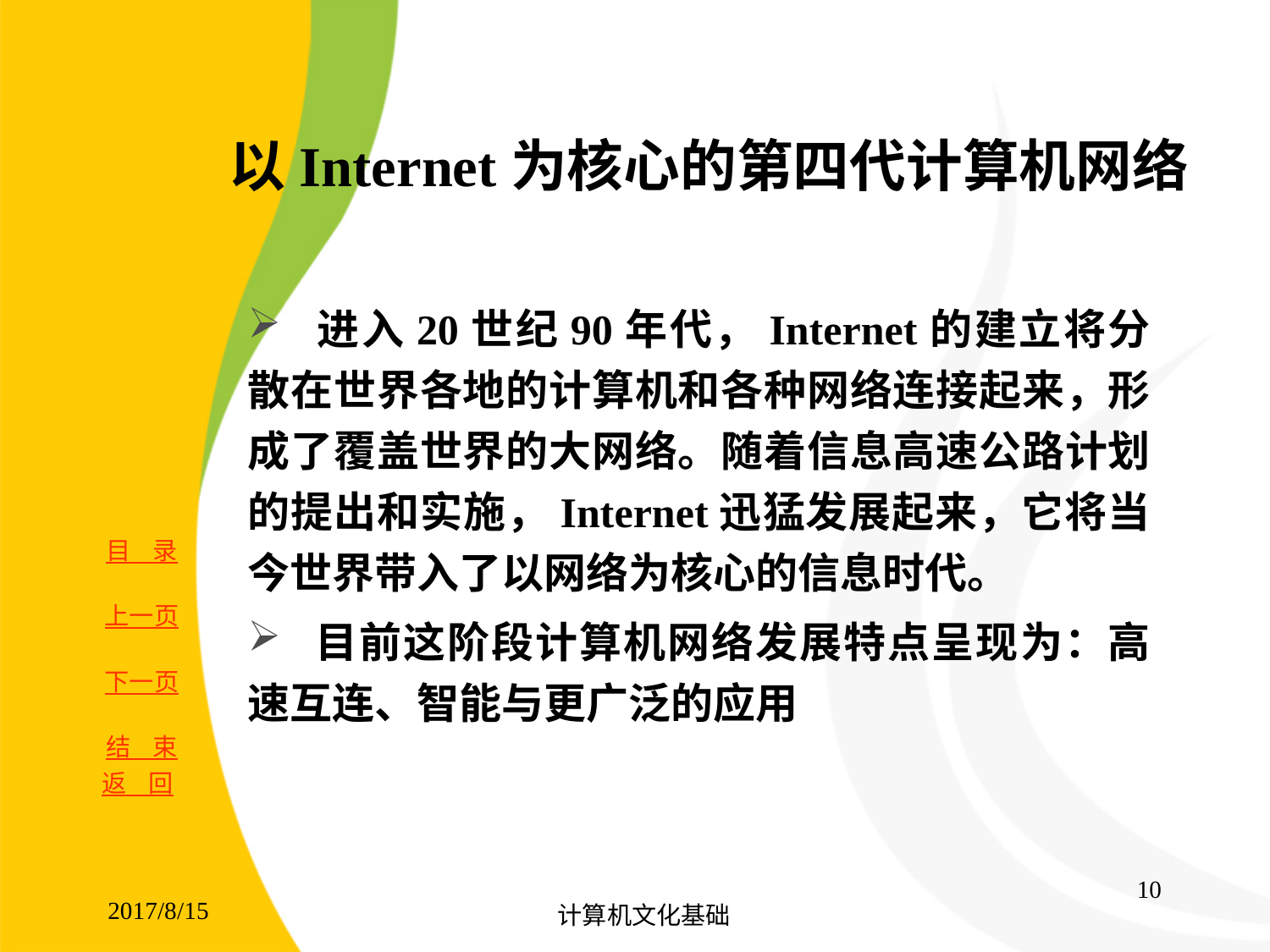

# 以Internet为核心的第四代计算机网络
  进入20世纪90年代，Internet的建立将分散在世界各地的计算机和各种网络连接起来，形成了覆盖世界的大网络。随着信息高速公路计划的提出和实施，Internet迅猛发展起来，它将当今世界带入了以网络为核心的信息时代。
  目前这阶段计算机网络发展特点呈现为：高速互连、智能与更广泛的应用
返    回
10
2017/8/15